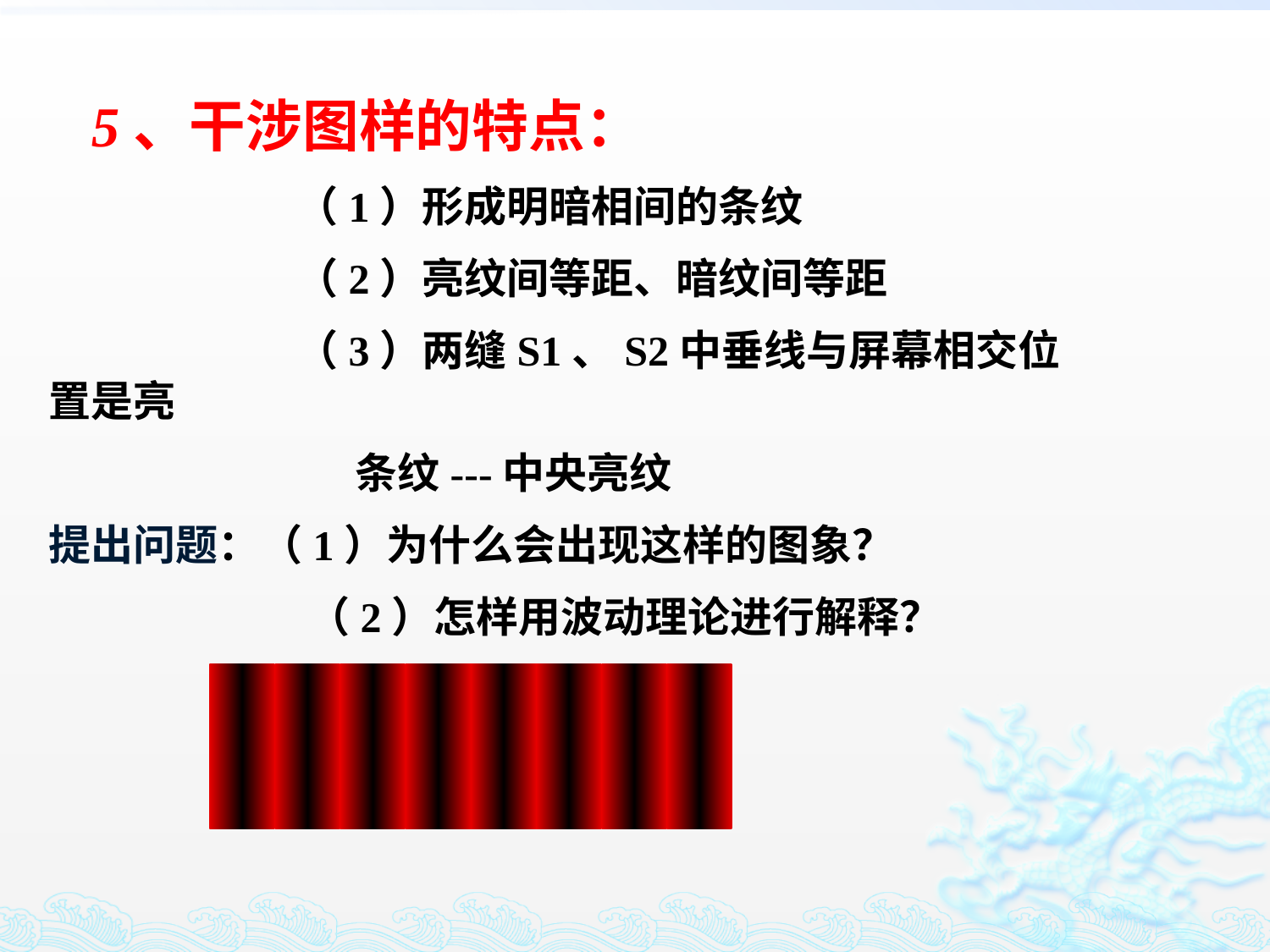

5、干涉图样的特点：
                    （1）形成明暗相间的条纹
                    （2）亮纹间等距、暗纹间等距
                    （3）两缝S1、S2中垂线与屏幕相交位置是亮
                         条纹---中央亮纹
提出问题：（1）为什么会出现这样的图象？
                     （2）怎样用波动理论进行解释？